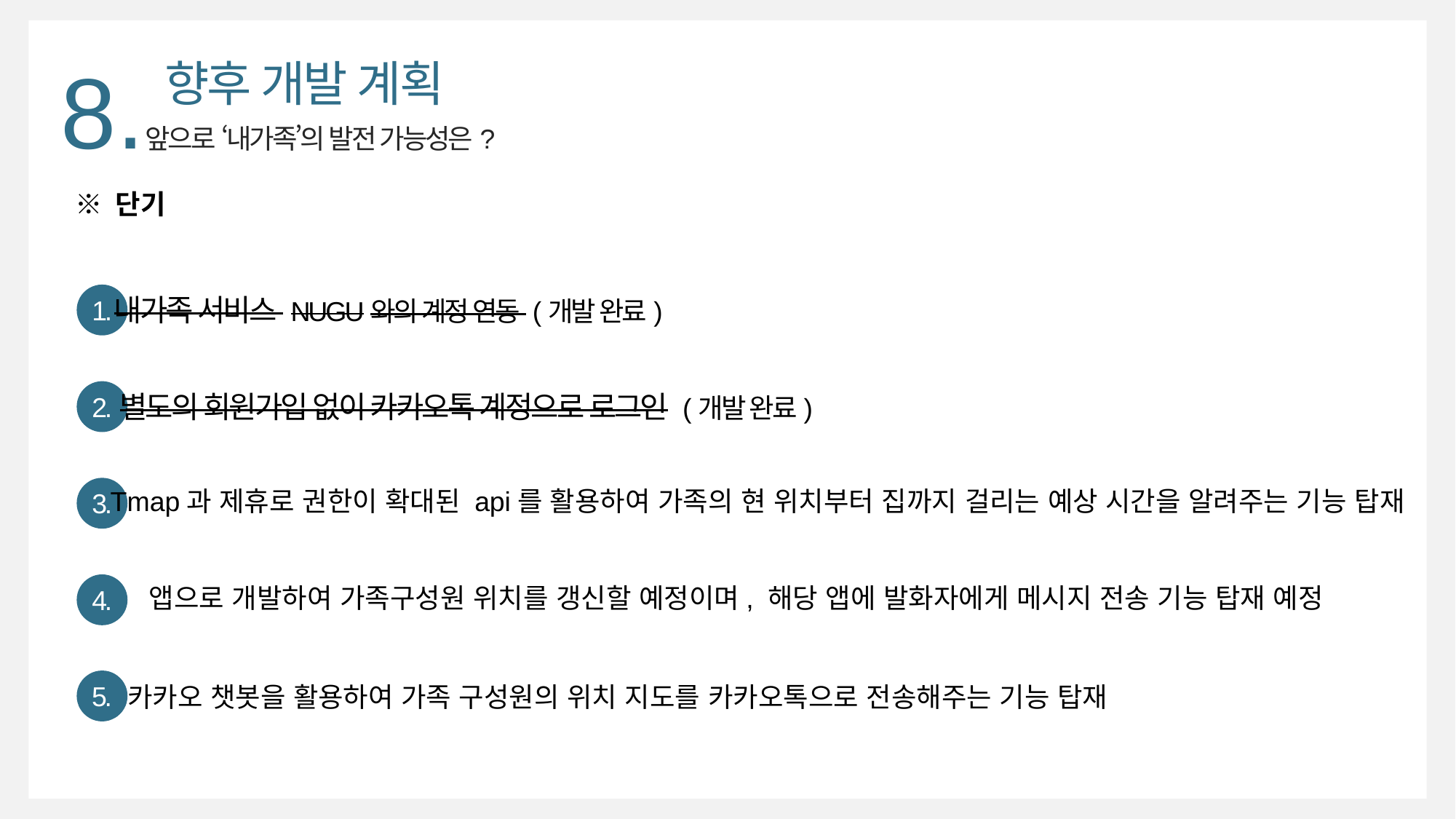

8.
향후 개발 계획
앞으로 ‘내가족’의 발전 가능성은?
※ 단기

 내가족 서비스 NUGU와의 계정 연동 (개발 완료)
1.

 별도의 회원가입 없이 카카오톡 계정으로 로그인 (개발 완료)
2.

 Tmap과 제휴로 권한이 확대된 api를 활용하여 가족의 현 위치부터 집까지 걸리는 예상 시간을 알려주는 기능 탑재
3.

 앱으로 개발하여 가족구성원 위치를 갱신할 예정이며, 해당 앱에 발화자에게 메시지 전송 기능 탑재 예정
4.

 카카오 챗봇을 활용하여 가족 구성원의 위치 지도를 카카오톡으로 전송해주는 기능 탑재
5.